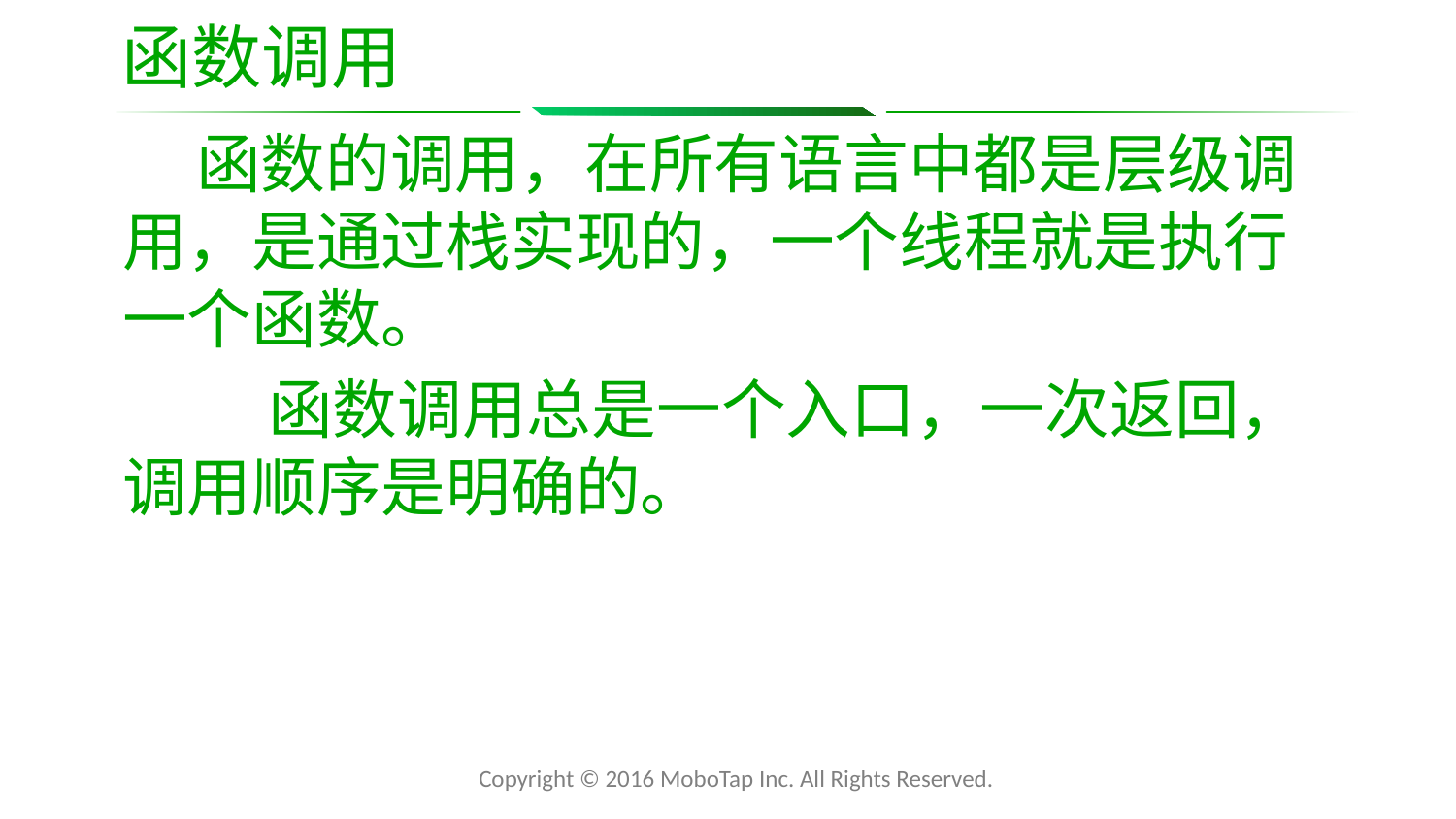

# 函数调用
    函数的调用，在所有语言中都是层级调用，是通过栈实现的，一个线程就是执行一个函数。
	函数调用总是一个入口，一次返回，调用顺序是明确的。
Copyright © 2016 MoboTap Inc. All Rights Reserved.